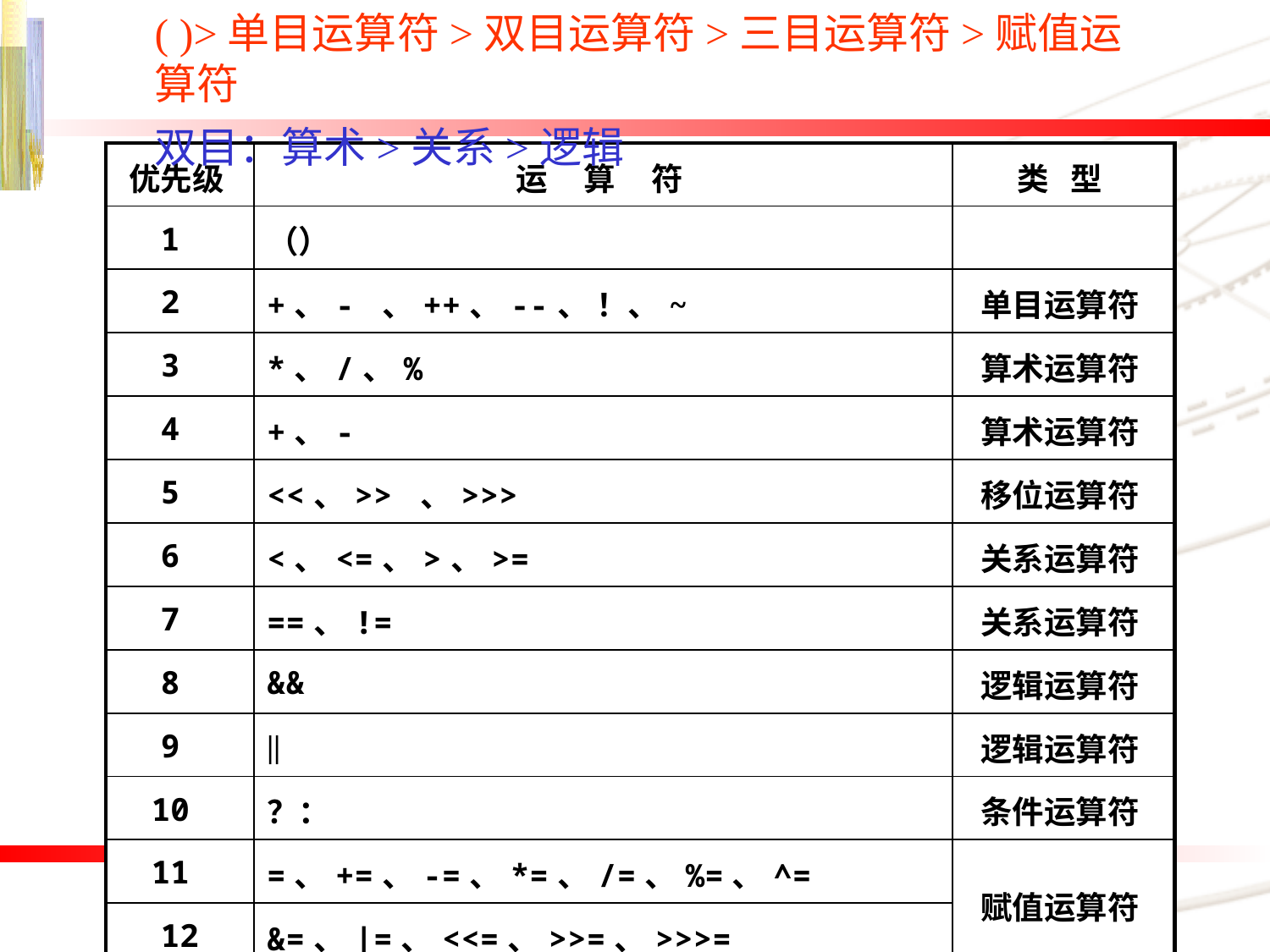

( )>单目运算符>双目运算符>三目运算符>赋值运算符
双目：算术>关系>逻辑
| 优先级 | 运 算 符 | 类 型 |
| --- | --- | --- |
| 1 | （） |  |
| 2 | +、- 、++、--、 ！、~ | 单目运算符 |
| 3 | \*、/、% | 算术运算符 |
| 4 | +、- | 算术运算符 |
| 5 | <<、>> 、>>> | 移位运算符 |
| 6 | <、<=、>、>= | 关系运算符 |
| 7 | ==、!= | 关系运算符 |
| 8 | && | 逻辑运算符 |
| 9 | || | 逻辑运算符 |
| 10 | ？： | 条件运算符 |
| 11 | =、+=、-=、\*=、/=、%=、^= | 赋值运算符 |
| 12 | &=、|=、<<=、>>=、>>>= |  |
2020/1/4
中国矿业大学计算机科学与技术学院
54